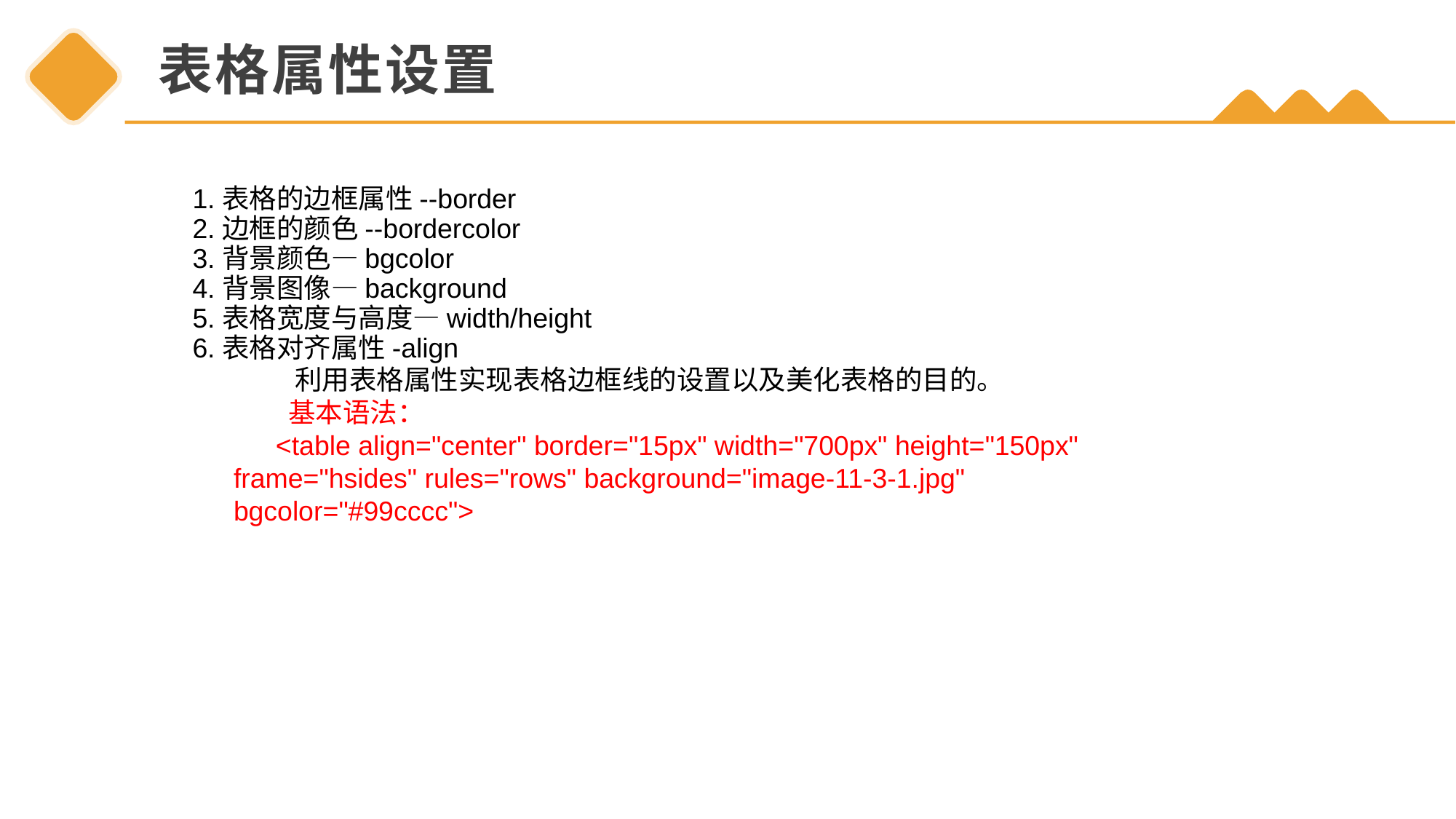

# 表格属性设置

1.表格的边框属性--border
2.边框的颜色--bordercolor
3.背景颜色—bgcolor
4.背景图像—background
5.表格宽度与高度—width/height
6.表格对齐属性-align
  利用表格属性实现表格边框线的设置以及美化表格的目的。
 基本语法：
<table align="center" border="15px" width="700px" height="150px" frame="hsides" rules="rows" background="image-11-3-1.jpg" bgcolor="#99cccc">